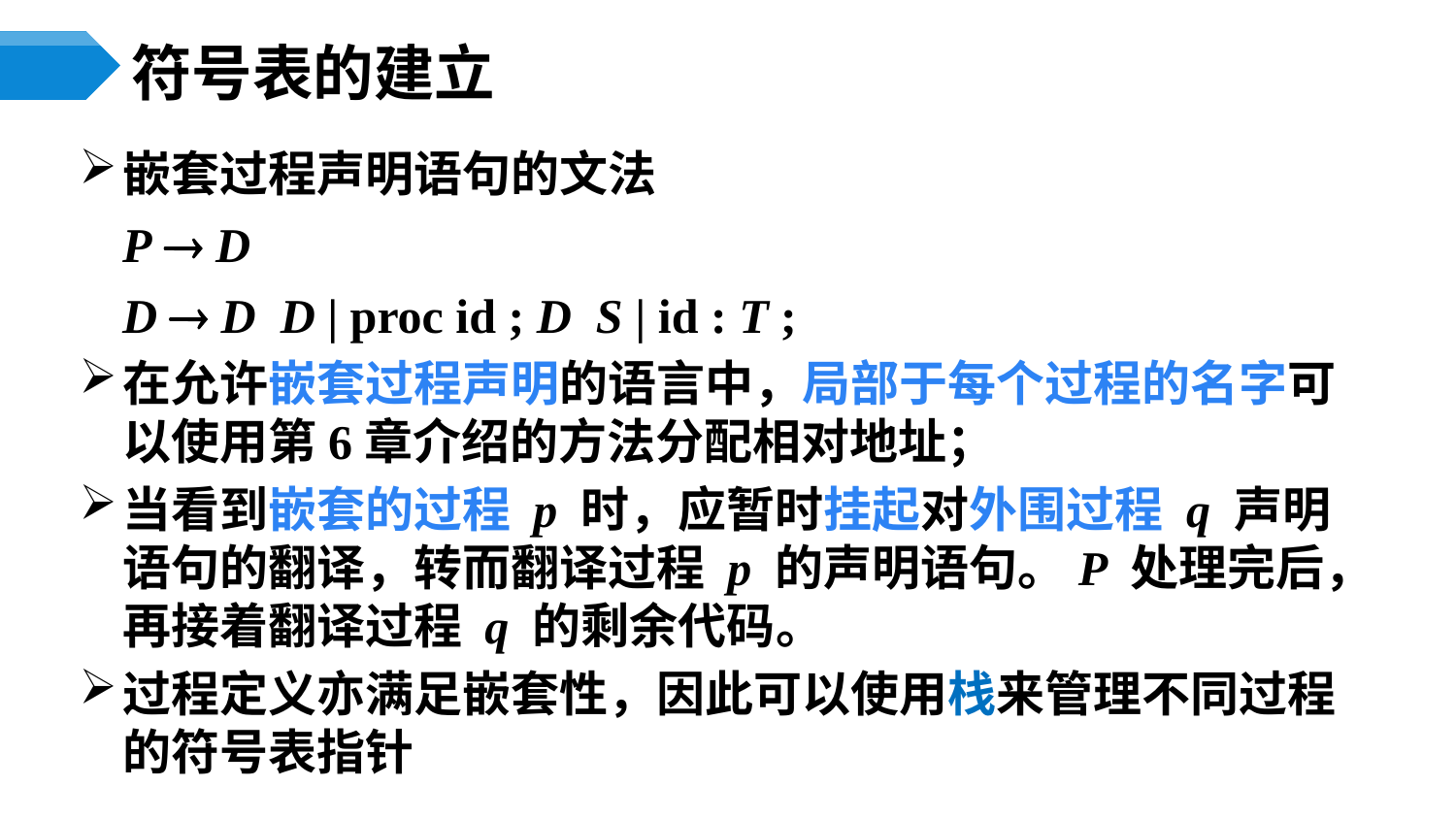

# 符号表的建立
嵌套过程声明语句的文法
	P → D
	D → D  D | proc id ; D  S | id : T ;
在允许嵌套过程声明的语言中，局部于每个过程的名字可以使用第6章介绍的方法分配相对地址；
当看到嵌套的过程 p 时，应暂时挂起对外围过程 q 声明语句的翻译，转而翻译过程 p 的声明语句。P 处理完后，再接着翻译过程 q 的剩余代码。
过程定义亦满足嵌套性，因此可以使用栈来管理不同过程的符号表指针